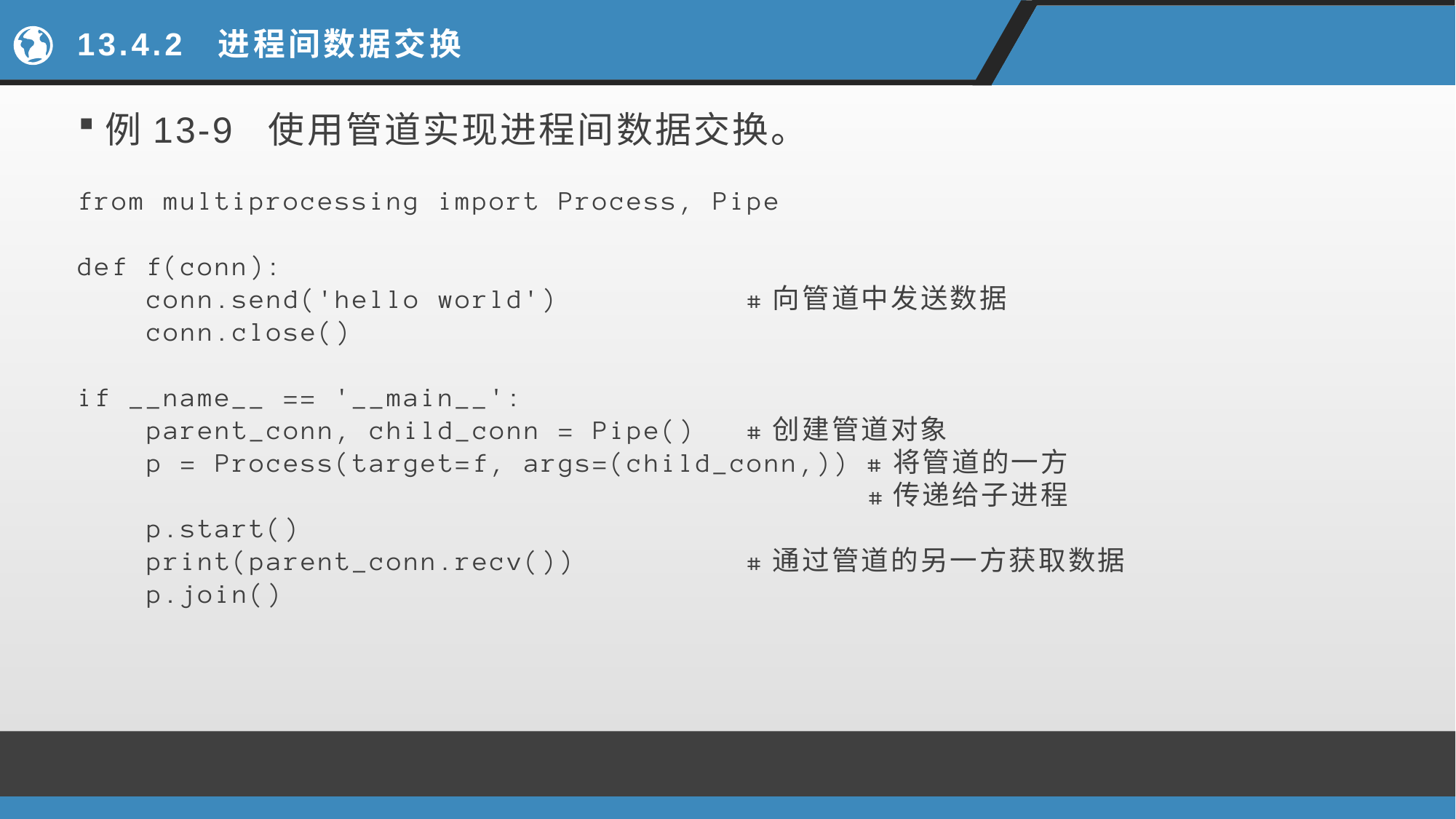

# 13.4.2  进程间数据交换

例13-9  使用管道实现进程间数据交换。

from multiprocessing import Process, Pipe

def f(conn):
    conn.send('hello world')           #向管道中发送数据
    conn.close()

if __name__ == '__main__':
    parent_conn, child_conn = Pipe()   #创建管道对象
    p = Process(target=f, args=(child_conn,)) #将管道的一方
                                              #传递给子进程
    p.start()
    print(parent_conn.recv())          #通过管道的另一方获取数据
    p.join()